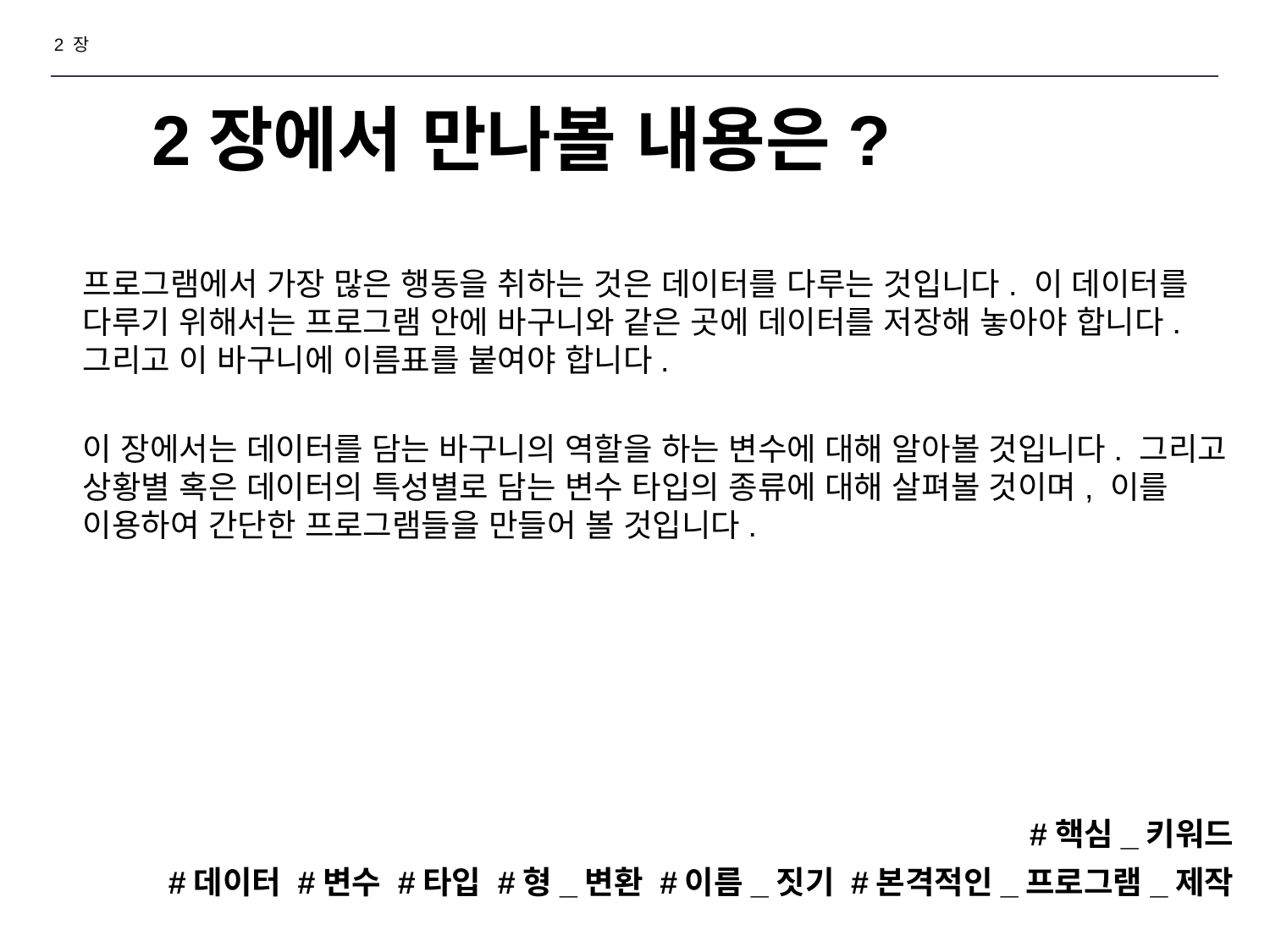

2 장
# 2장에서 만나볼 내용은?

프로그램에서 가장 많은 행동을 취하는 것은 데이터를 다루는 것입니다. 이 데이터를 다루기 위해서는 프로그램 안에 바구니와 같은 곳에 데이터를 저장해 놓아야 합니다. 그리고 이 바구니에 이름표를 붙여야 합니다.

이 장에서는 데이터를 담는 바구니의 역할을 하는 변수에 대해 알아볼 것입니다. 그리고 상황별 혹은 데이터의 특성별로 담는 변수 타입의 종류에 대해 살펴볼 것이며, 이를 이용하여 간단한 프로그램들을 만들어 볼 것입니다.

#핵심_키워드
#데이터 #변수 #타입 #형_변환 #이름_짓기 #본격적인_프로그램_제작